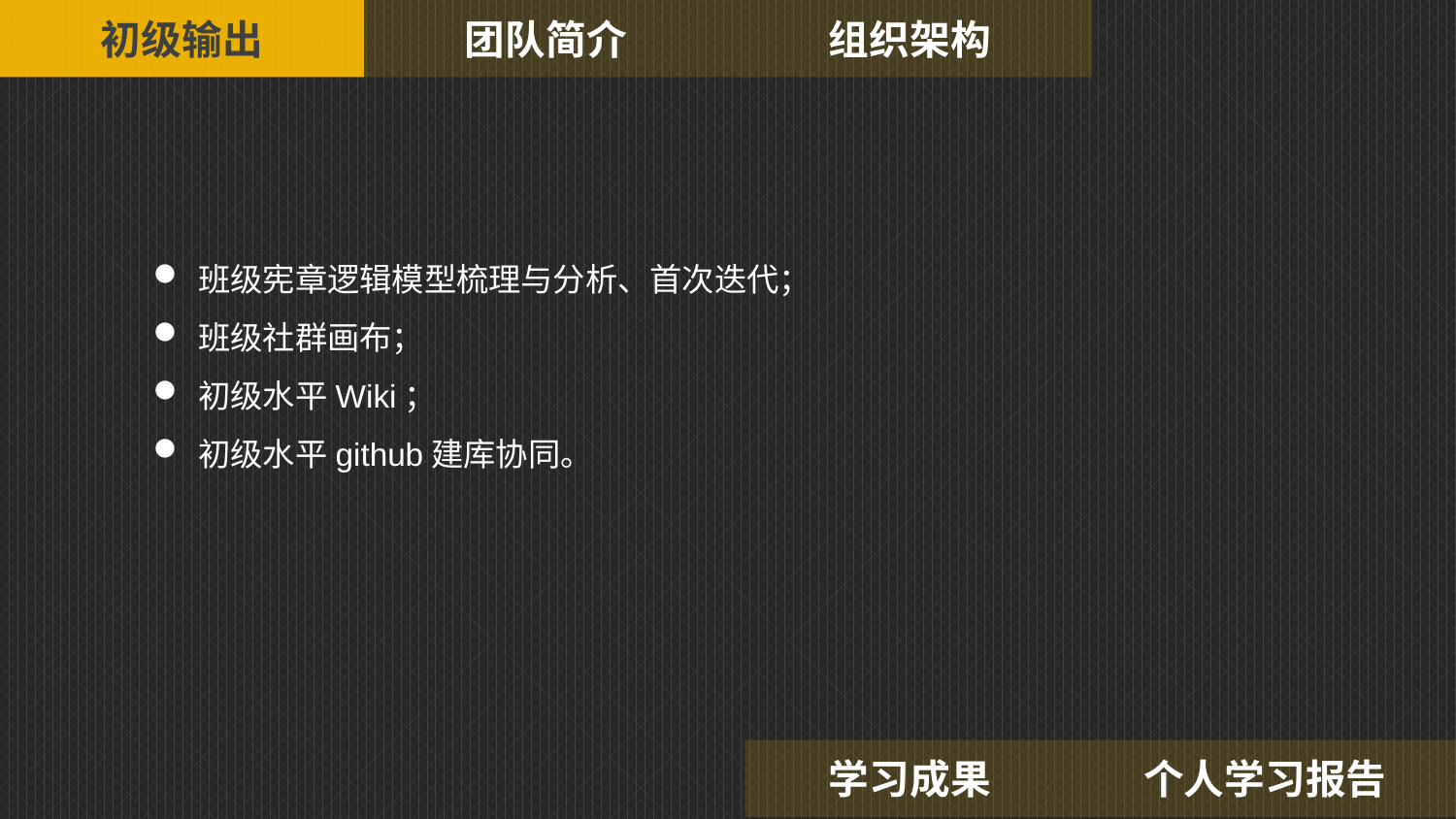

团队简介
组织架构
初级输出
班级宪章逻辑模型梳理与分析、首次迭代；
班级社群画布；
初级水平Wiki；
初级水平github建库协同。
学习成果
个人学习报告